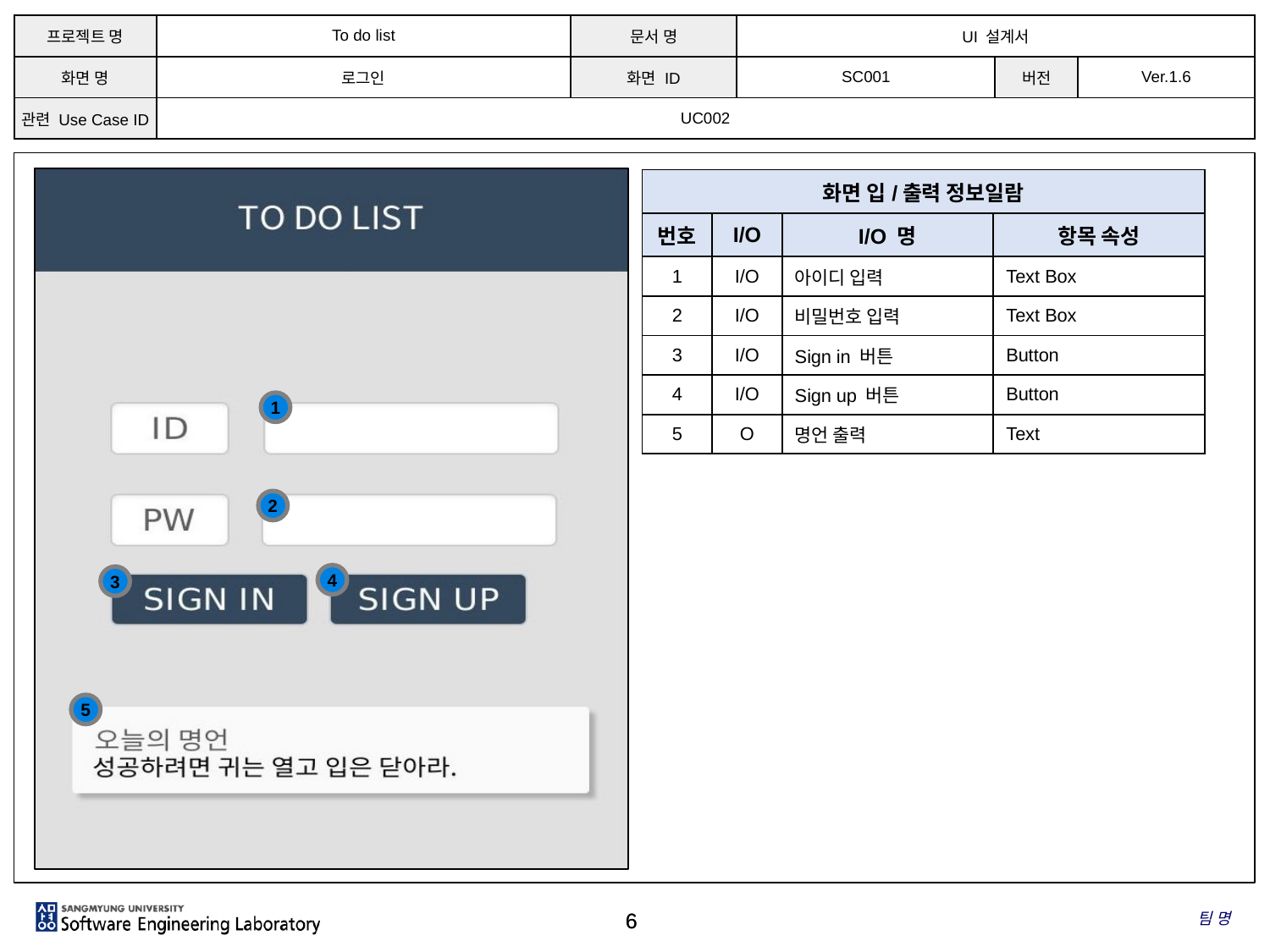

| 프로젝트 명 | To do list | 문서 명 | UI 설계서 |  |  |
| --- | --- | --- | --- | --- | --- |
| 화면 명 | 로그인 | 화면 ID | SC001 | 버전 | Ver.1.6 |
| 관련 Use Case ID | UC002 |  |  |  |  |

| 화면 입/출력 정보일람 |  |  |  |
| --- | --- | --- | --- |
| 번호 | I/O | I/O 명 | 항목 속성 |
| 1 | I/O | 아이디 입력 | Text Box |
| 2 | I/O | 비밀번호 입력 | Text Box |
| 3 | I/O | Sign in 버튼 | Button |
| 4 | I/O | Sign up 버튼 | Button |
| 5 | O | 명언 출력 | Text |
1
2
4
3
5
# 팀 명